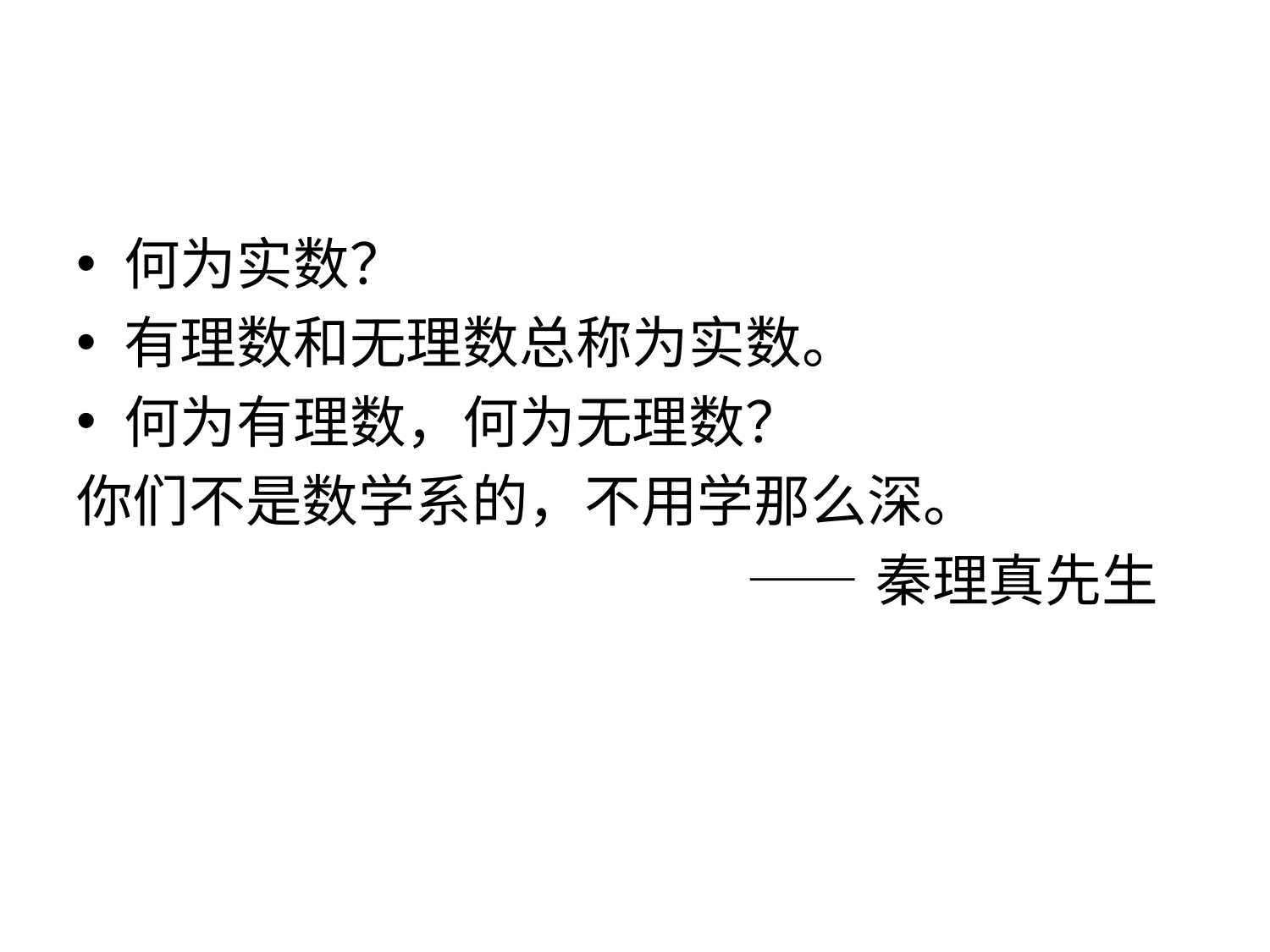

何为实数？
有理数和无理数总称为实数。
何为有理数，何为无理数？
你们不是数学系的，不用学那么深。
                                                     ——秦理真先生